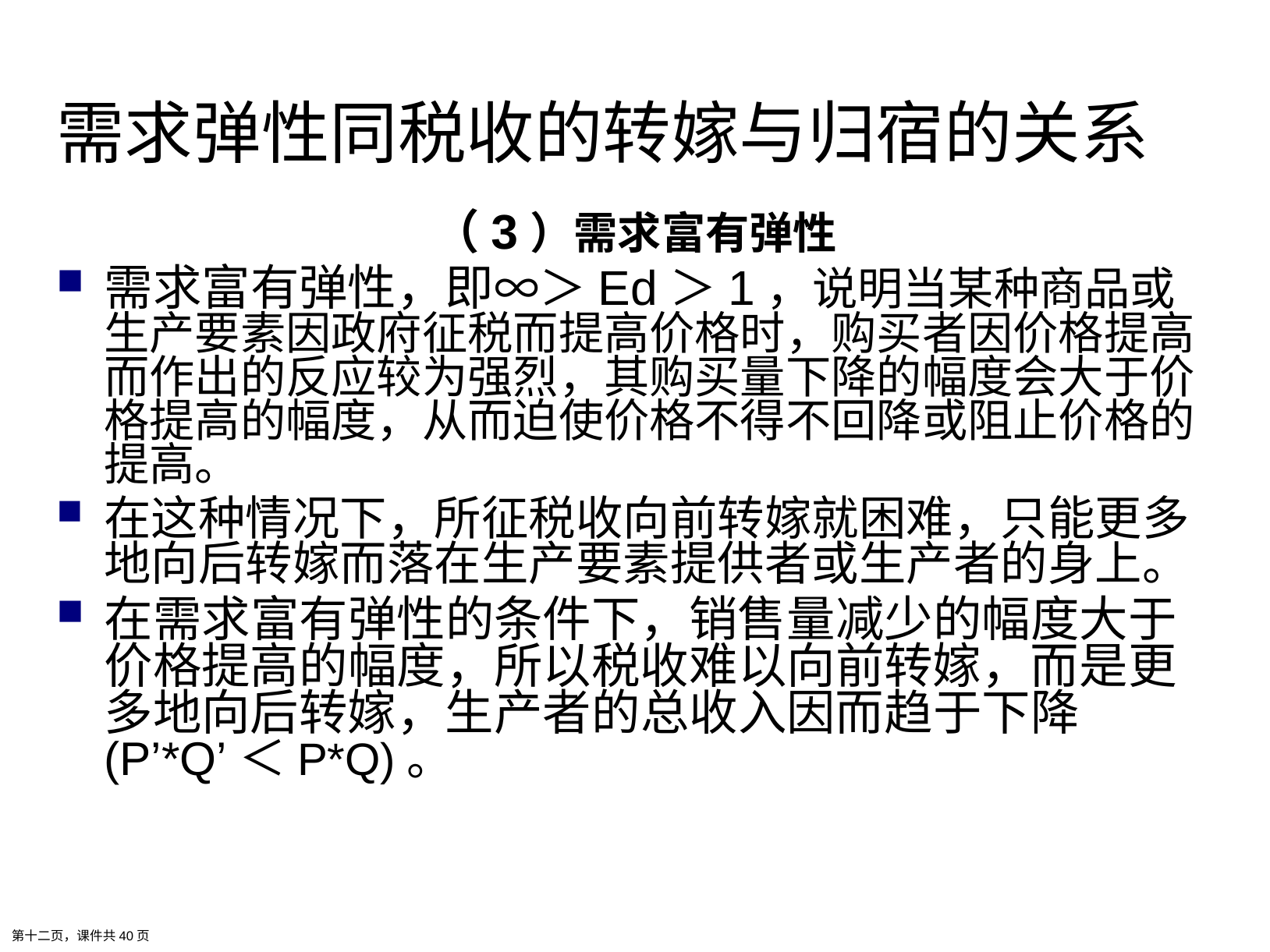

需求弹性同税收的转嫁与归宿的关系
（3）需求富有弹性
需求富有弹性，即∞＞Ed＞1，说明当某种商品或生产要素因政府征税而提高价格时，购买者因价格提高而作出的反应较为强烈，其购买量下降的幅度会大于价格提高的幅度，从而迫使价格不得不回降或阻止价格的提高。
在这种情况下，所征税收向前转嫁就困难，只能更多地向后转嫁而落在生产要素提供者或生产者的身上。
在需求富有弹性的条件下，销售量减少的幅度大于价格提高的幅度，所以税收难以向前转嫁，而是更多地向后转嫁，生产者的总收入因而趋于下降(P’*Q’＜P*Q)。
第十二页，课件共40页